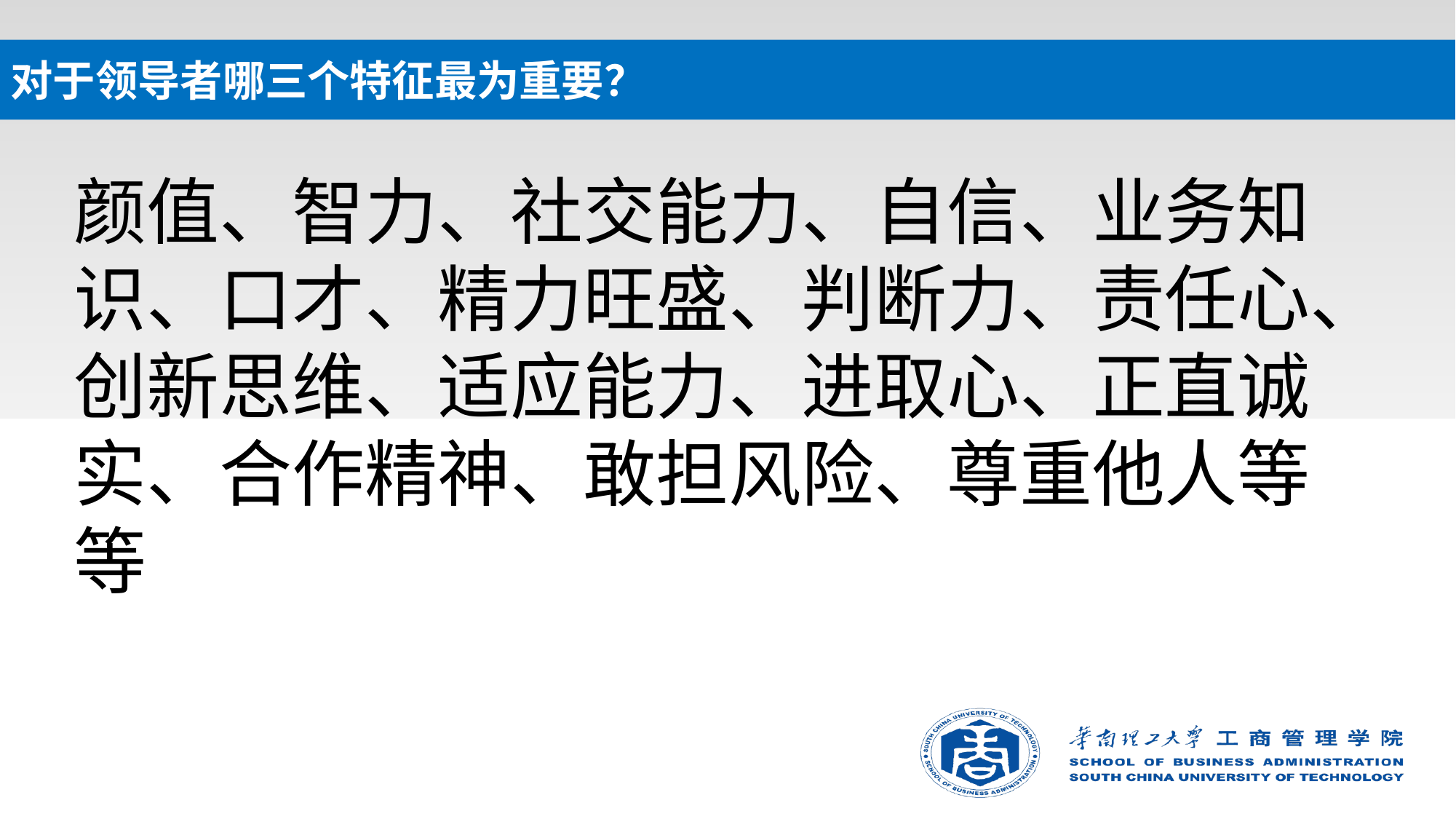

# 对于领导者哪三个特征最为重要？
颜值、智力、社交能力、自信、业务知识、口才、精力旺盛、判断力、责任心、创新思维、适应能力、进取心、正直诚实、合作精神、敢担风险、尊重他人等等